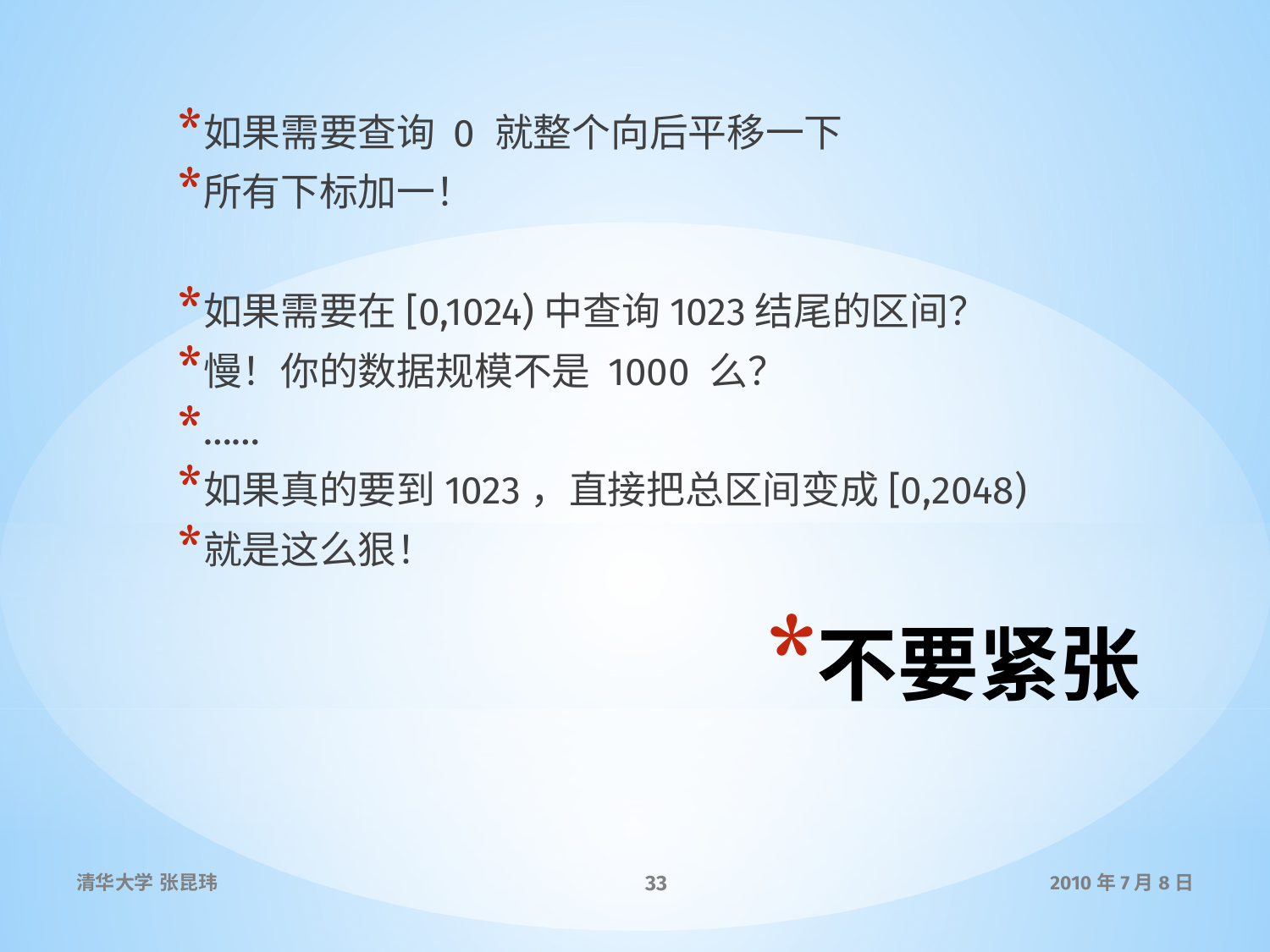

如果需要查询 0 就整个向后平移一下
所有下标加一！

如果需要在[0,1024)中查询1023结尾的区间？
慢！你的数据规模不是 1000 么？
……
如果真的要到1023，直接把总区间变成[0,2048)
就是这么狠！
# 不要紧张
清华大学 张昆玮
33
2010年7月8日